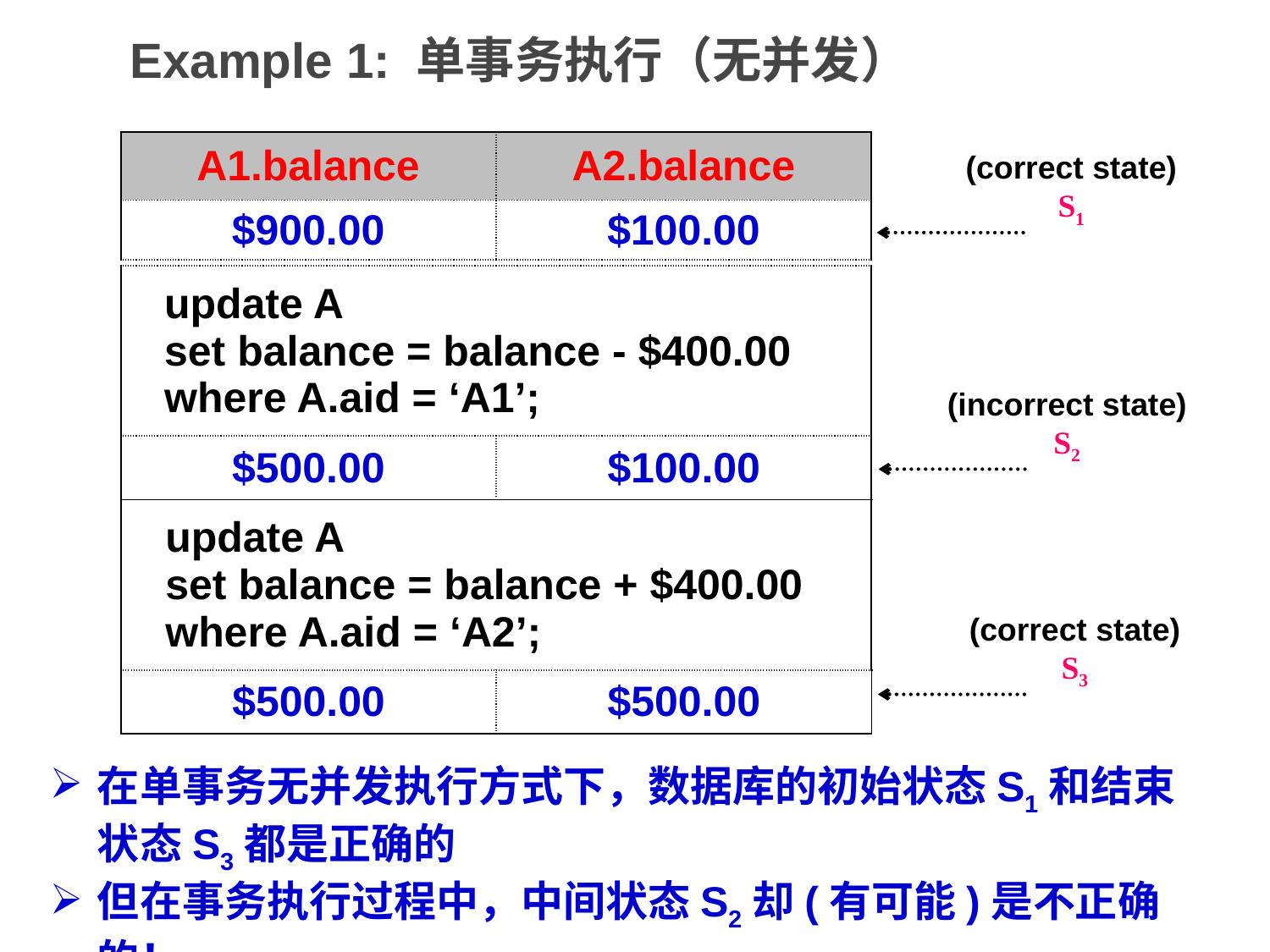

# Example 1: 单事务执行（无并发）
| A1.balance | A2.balance |
| --- | --- |
| $900.00 | $100.00 |
(correct state)
S1

| update A set balance = balance - $400.00 where A.aid = ‘A1’; |
| --- |
(incorrect state)
S2

| $500.00 | $100.00 |
| --- | --- |
| update A set balance = balance + $400.00 where A.aid = ‘A2’; |
| --- |
(correct state)
S3

| $500.00 | $500.00 |
| --- | --- |
在单事务无并发执行方式下，数据库的初始状态S1和结束状态S3都是正确的
但在事务执行过程中，中间状态S2却(有可能)是不正确的！